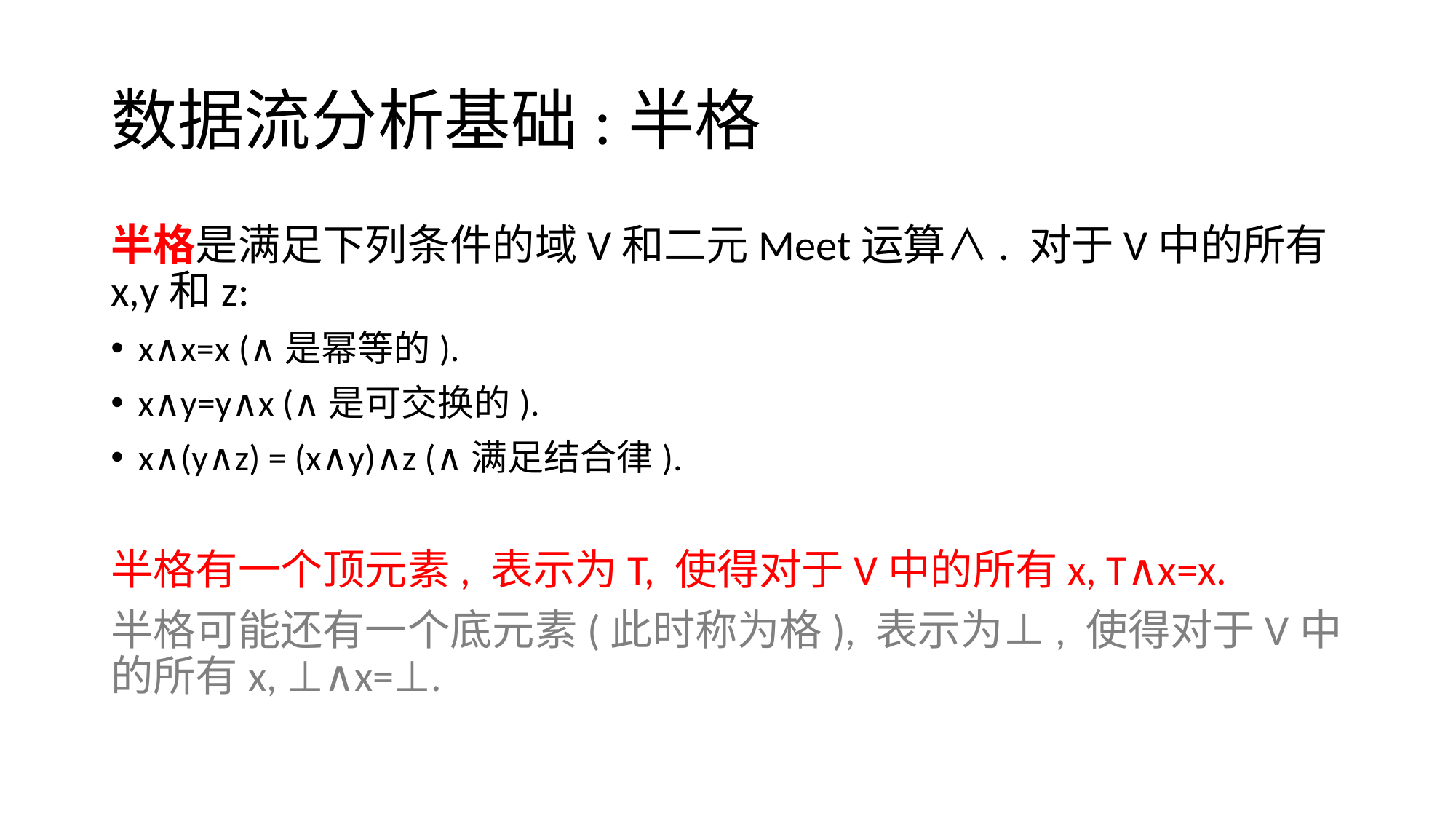

# 数据流分析基础:半格
半格是满足下列条件的域V和二元Meet运算∧. 对于V中的所有x,y和z:
x∧x=x (∧是幂等的).
x∧y=y∧x (∧是可交换的).
x∧(y∧z) = (x∧y)∧z (∧满足结合律).

半格有一个顶元素, 表示为T, 使得对于V中的所有x, T∧x=x.
半格可能还有一个底元素(此时称为格), 表示为⊥, 使得对于V中的所有x, ⊥∧x=⊥.